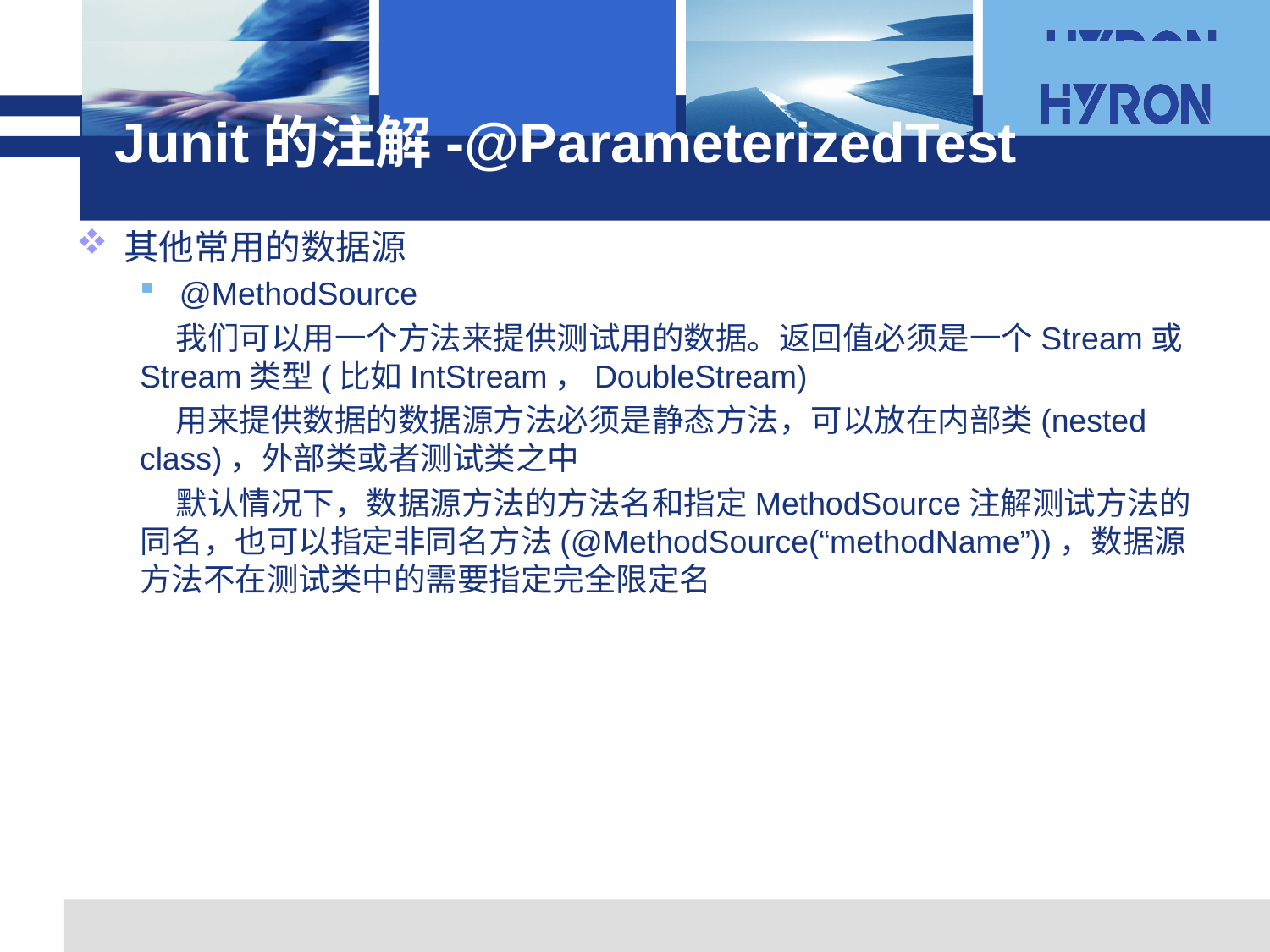

# Junit的注解-@ParameterizedTest
其他常用的数据源
@MethodSource
    我们可以用一个方法来提供测试用的数据。返回值必须是一个Stream或Stream类型(比如IntStream，DoubleStream)
    用来提供数据的数据源方法必须是静态方法，可以放在内部类(nested class)，外部类或者测试类之中
    默认情况下，数据源方法的方法名和指定MethodSource注解测试方法的同名，也可以指定非同名方法(@MethodSource(“methodName”))，数据源方法不在测试类中的需要指定完全限定名